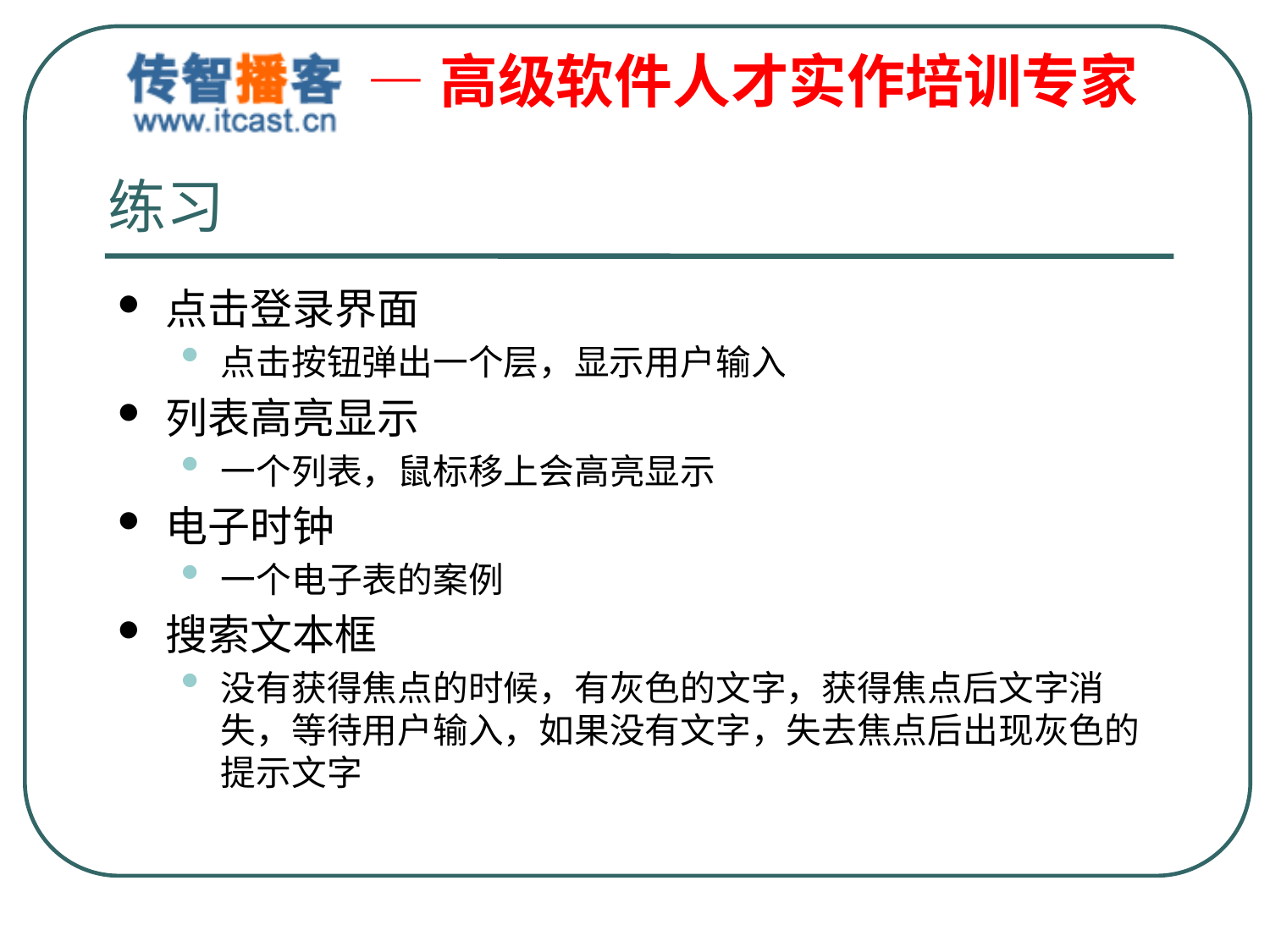

# 练习
点击登录界面
点击按钮弹出一个层，显示用户输入
列表高亮显示
一个列表，鼠标移上会高亮显示
电子时钟
一个电子表的案例
搜索文本框
没有获得焦点的时候，有灰色的文字，获得焦点后文字消失，等待用户输入，如果没有文字，失去焦点后出现灰色的提示文字